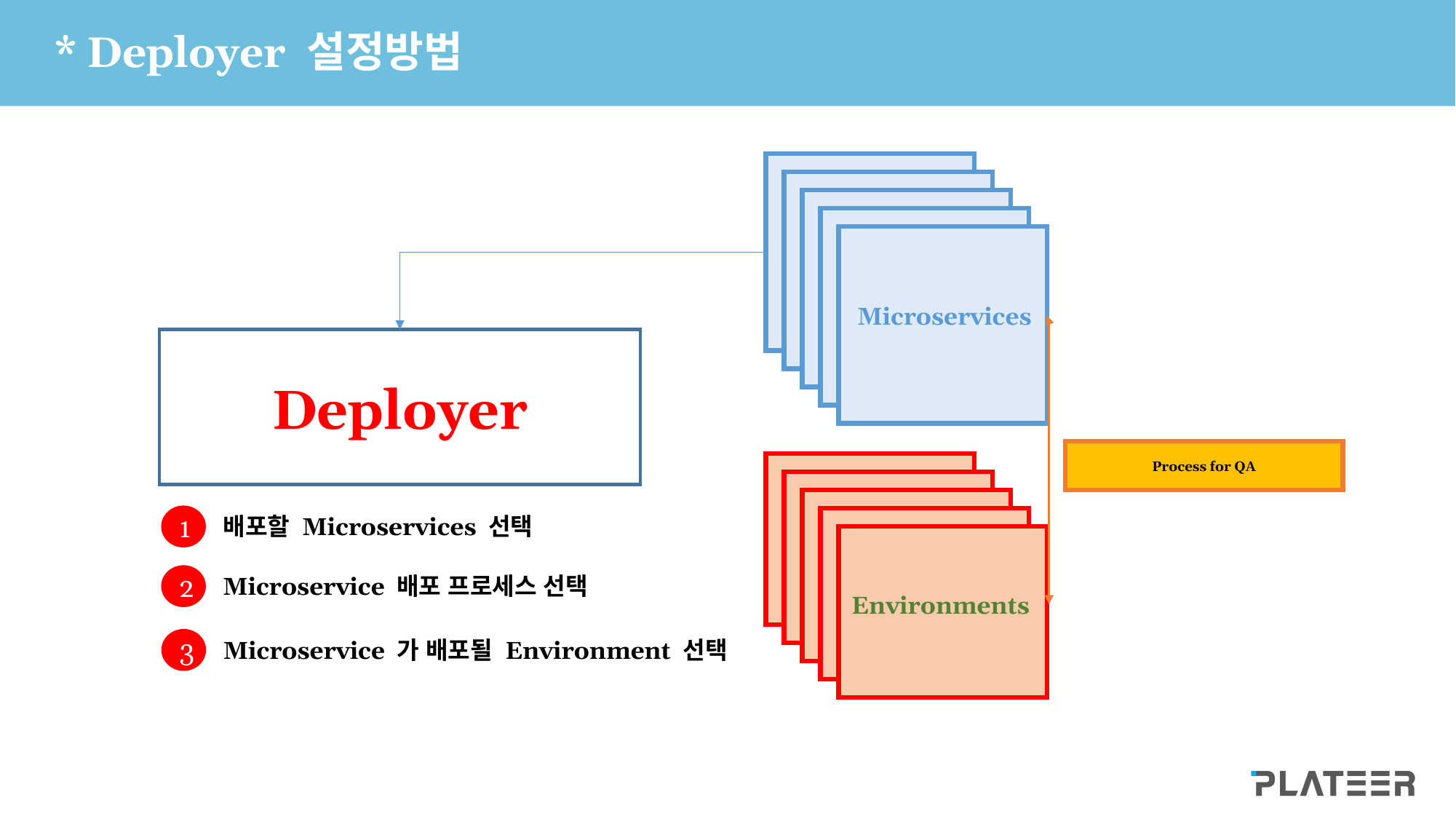

# * Deployer 설정방법

Microservices
Deployer
Process for QA

배포할 Microservices 선택
1

Microservice 배포 프로세스 선택
2
Environments
Microservice 가 배포될 Environment 선택
3